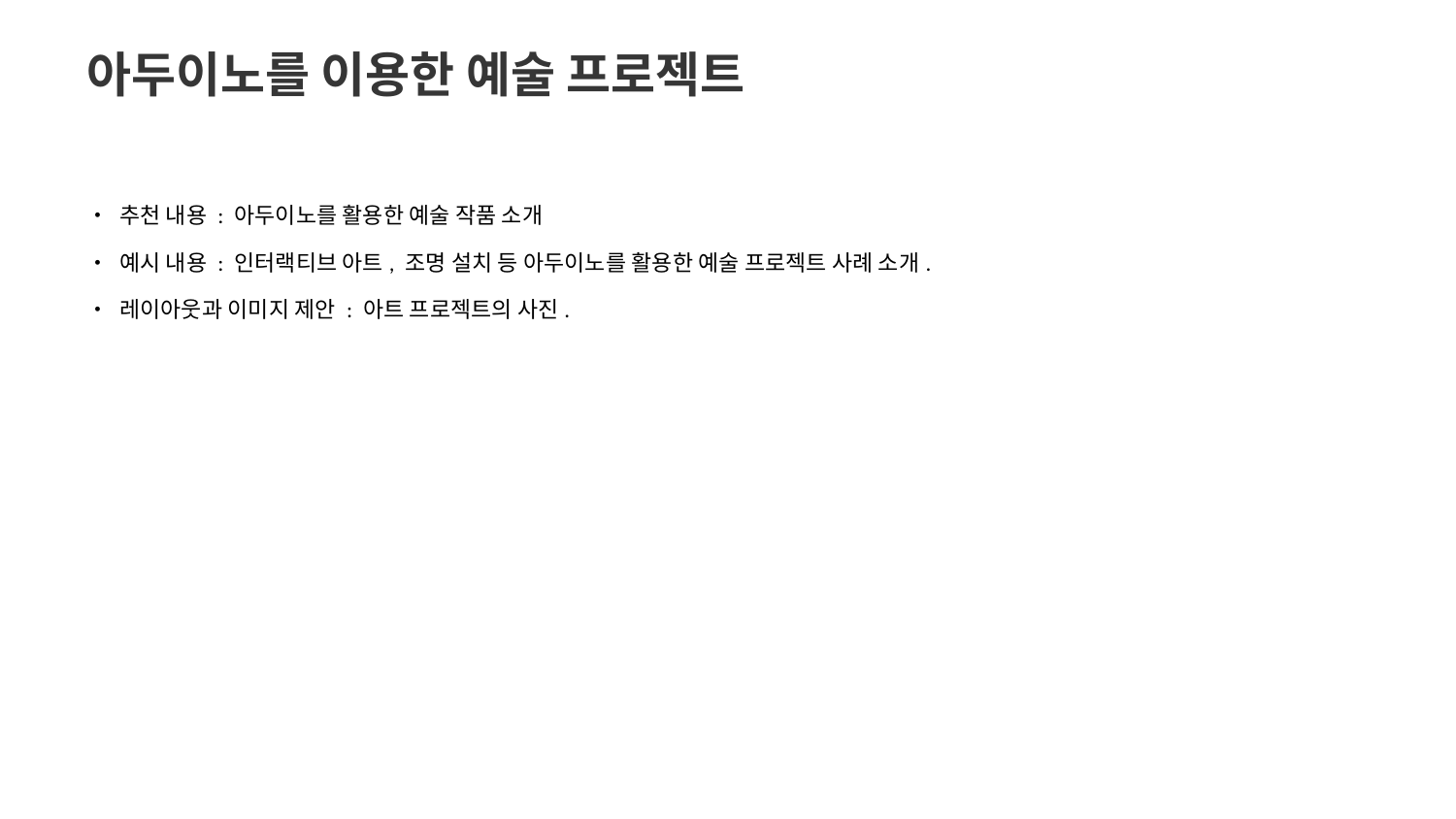

아두이노를 이용한 예술 프로젝트
• 추천 내용 : 아두이노를 활용한 예술 작품 소개
• 예시 내용 : 인터랙티브 아트, 조명 설치 등 아두이노를 활용한 예술 프로젝트 사례 소개.
• 레이아웃과 이미지 제안 : 아트 프로젝트의 사진.